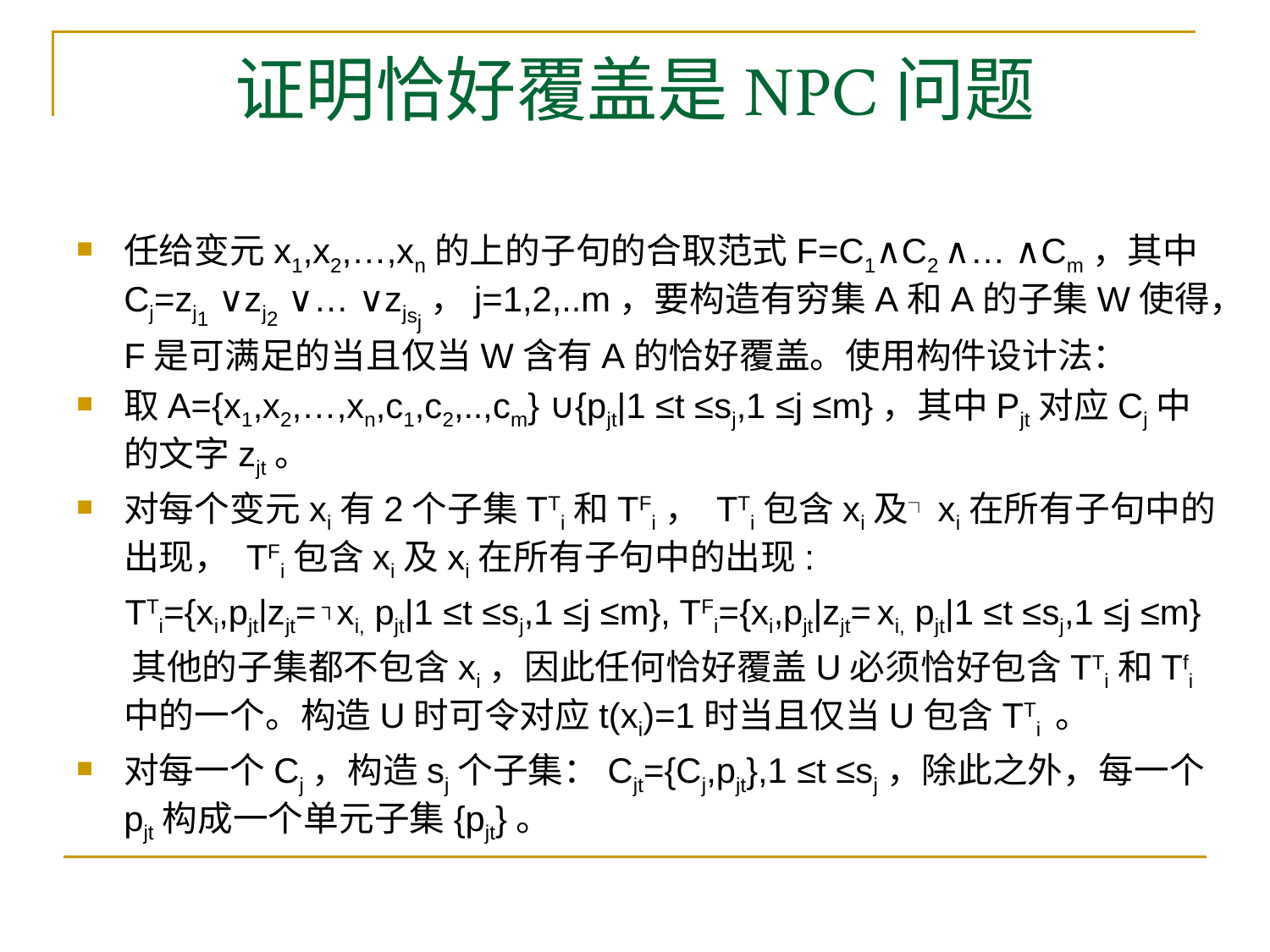

# 证明恰好覆盖是NPC问题
任给变元x1,x2,…,xn的上的子句的合取范式F=C1∧C2 ∧… ∧Cm，其中Cj=zj1 ∨zj2 ∨… ∨zjsj，j=1,2,..m，要构造有穷集A和A的子集W使得，F是可满足的当且仅当W含有A的恰好覆盖。使用构件设计法：
取A={x1,x2,…,xn,c1,c2,..,cm} ∪{pjt|1 ≤t ≤sj,1 ≤j ≤m}，其中Pjt对应Cj中的文字zjt。
对每个变元xi有2个子集TTi和TFi， TTi包含xi及┐xi在所有子句中的出现， TFi包含xi及xi在所有子句中的出现:
     TTi={xi,pjt|zjt= ┐xi, pjt|1 ≤t ≤sj,1 ≤j ≤m}, TFi={xi,pjt|zjt= xi, pjt|1 ≤t ≤sj,1 ≤j ≤m}
      其他的子集都不包含xi，因此任何恰好覆盖U必须恰好包含TTi和Tfi中的一个。构造U时可令对应t(xi)=1时当且仅当U包含TTi 。
对每一个Cj，构造sj个子集：Cjt={Cj,pjt},1 ≤t ≤sj，除此之外，每一个pjt构成一个单元子集{pjt}。